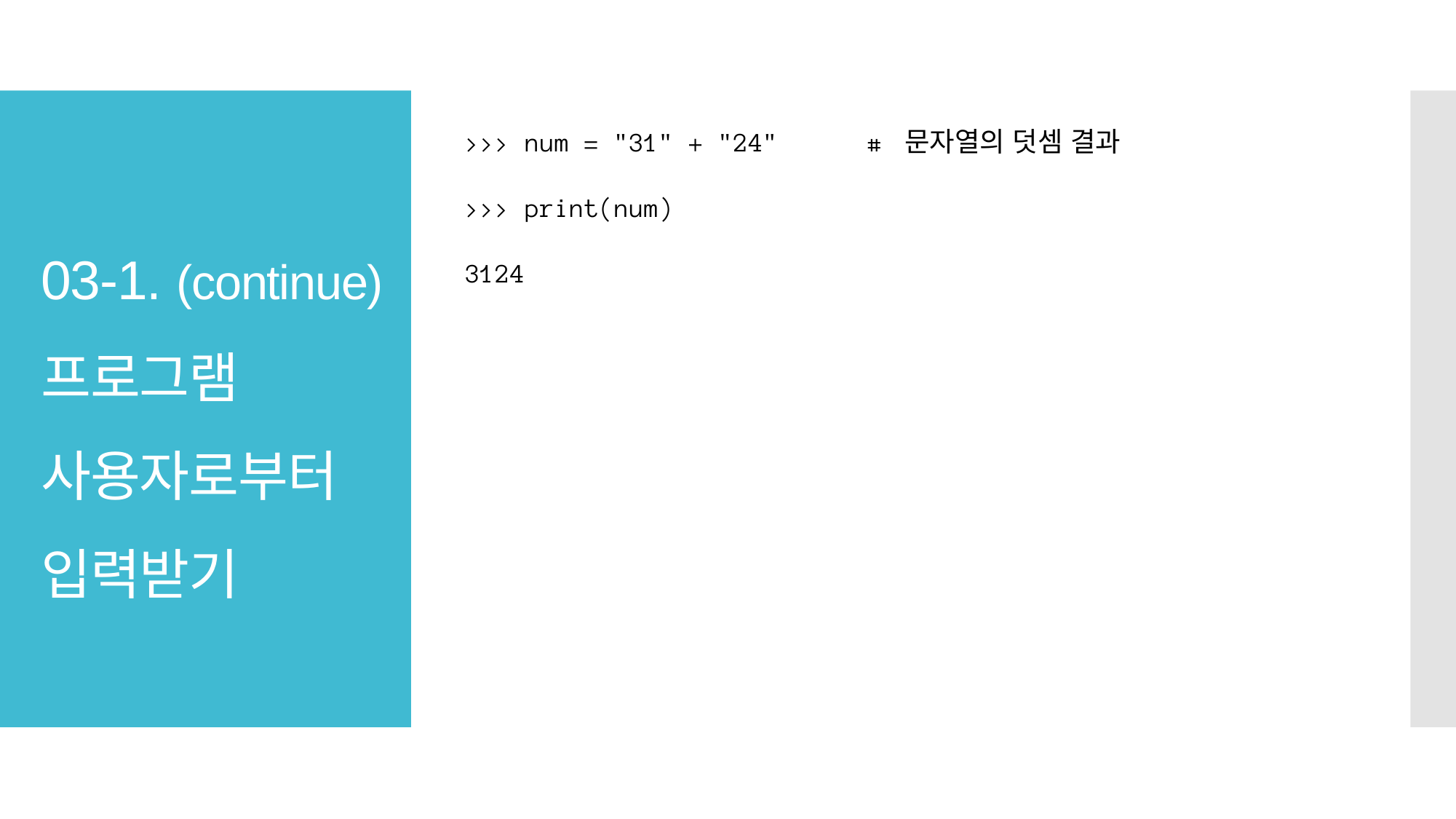

>>> num = "31" + "24"      # 문자열의 덧셈 결과
>>> print(num)
3124
# 03-1. (continue) 프로그램 사용자로부터 입력받기